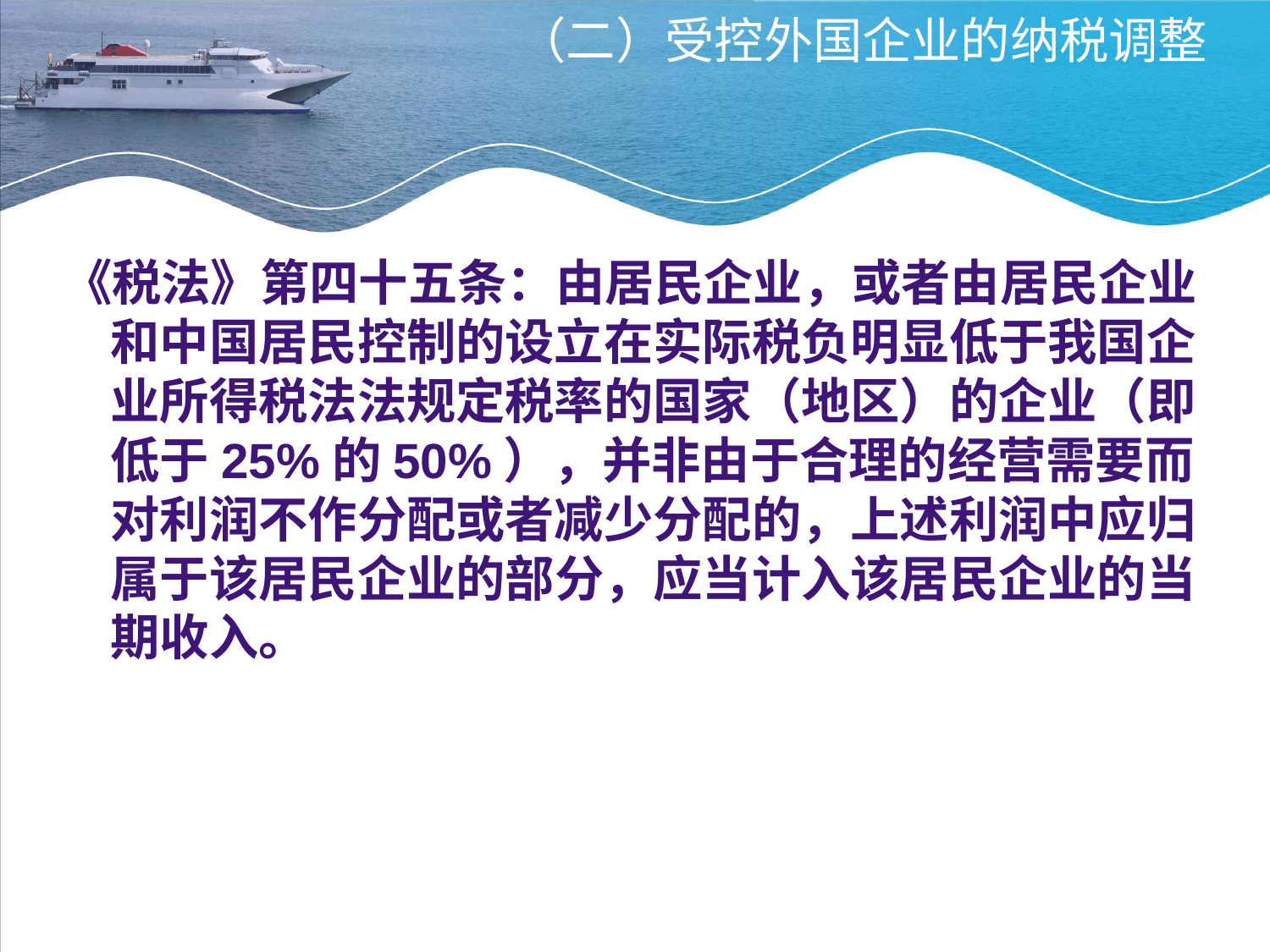

# （二）受控外国企业的纳税调整
《税法》第四十五条：由居民企业，或者由居民企业和中国居民控制的设立在实际税负明显低于我国企业所得税法法规定税率的国家（地区）的企业（即低于25%的50%），并非由于合理的经营需要而对利润不作分配或者减少分配的，上述利润中应归属于该居民企业的部分，应当计入该居民企业的当期收入。